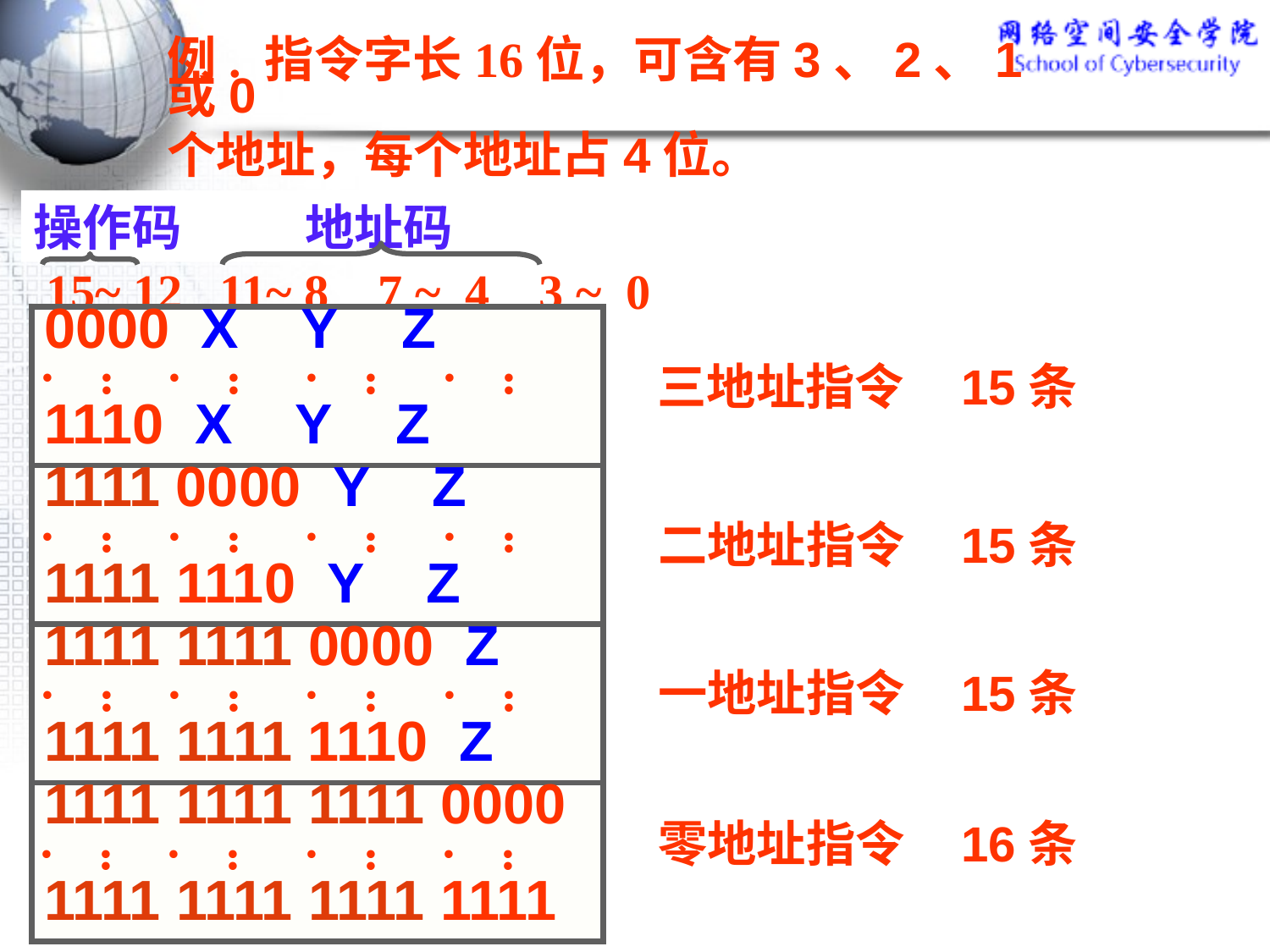

例. 指令字长16位，可含有3、2、1或0
个地址，每个地址占4位。

操作码           地址码

 15~ 12   11~ 8    7 ~  4    3 ~  0
0000  X    Y    Z
1110  X    Y    Z

三地址指令    15条
...
...
...
...
1111 0000  Y    Z
1111 1110  Y    Z

二地址指令    15条
...
...
...
...
1111 1111 0000  Z
1111 1111 1110  Z

一地址指令    15条
...
...
...
...
1111 1111 1111 0000
1111 1111 1111 1111

零地址指令    16条
...
...
...
...